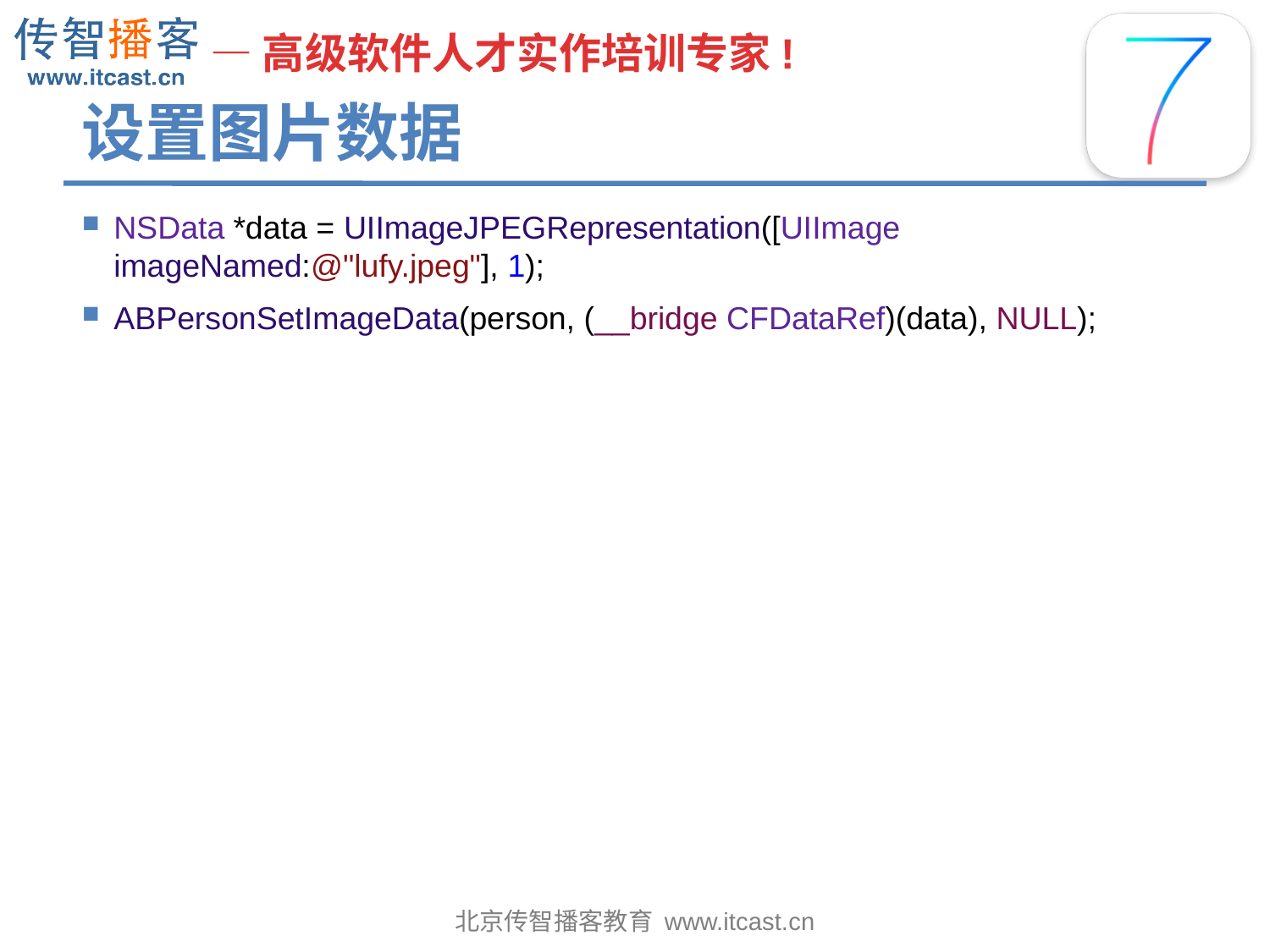

# 设置图片数据
NSData *data = UIImageJPEGRepresentation([UIImage imageNamed:@"lufy.jpeg"], 1);
ABPersonSetImageData(person, (__bridge CFDataRef)(data), NULL);